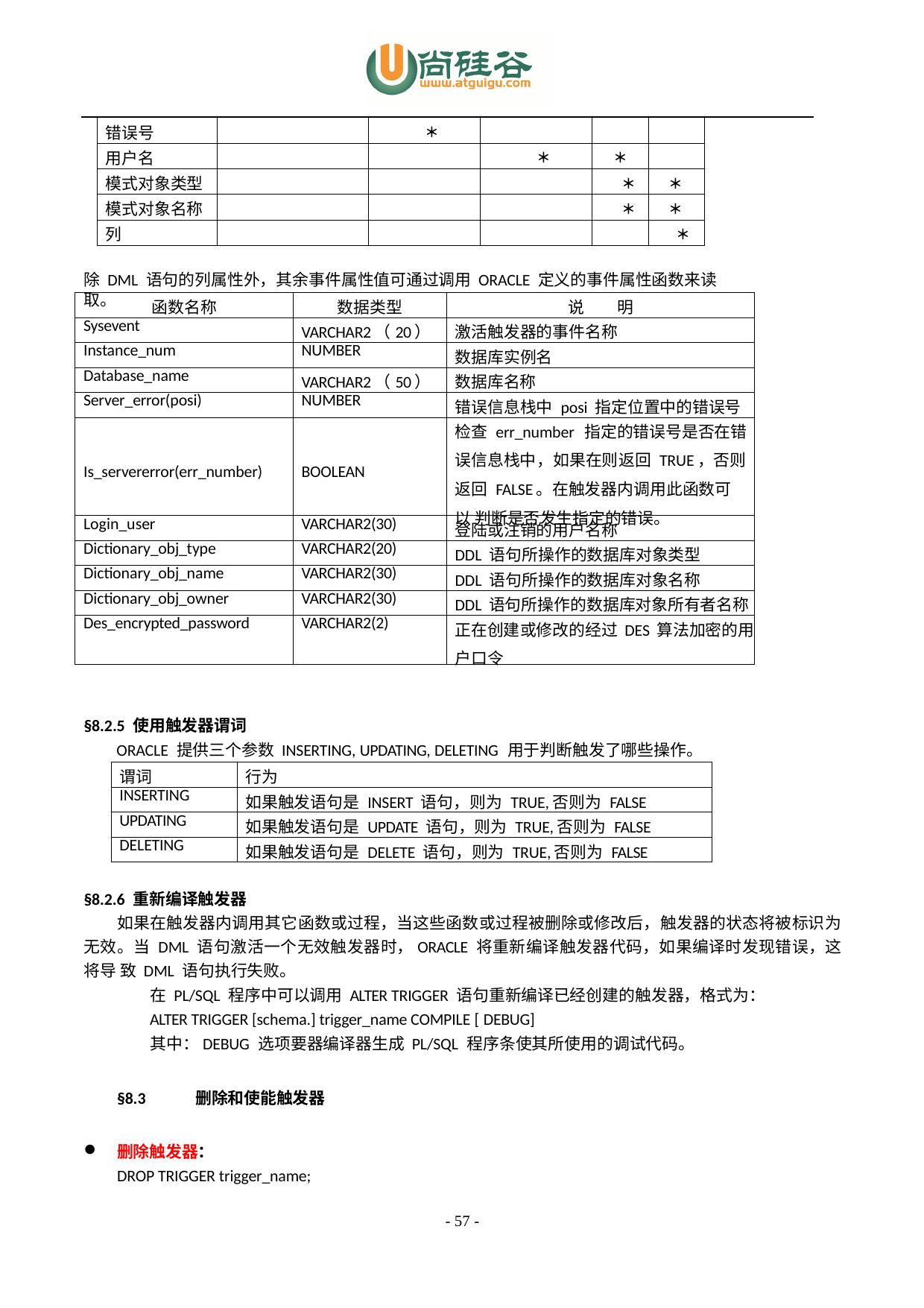

|  | 错误号 |  | ＊ |  |  |  |  |
| --- | --- | --- | --- | --- | --- | --- | --- |
|  | 用户名 |  |  | ＊ | ＊ |  |  |
|  | 模式对象类型 |  |  |  | ＊ | ＊ |  |
|  | 模式对象名称 |  |  |  | ＊ | ＊ |  |
|  | 列 |  |  |  |  | ＊ |  |

除 DML 语句的列属性外，其余事件属性值可通过调用 ORACLE 定义的事件属性函数来读取。
| 函数名称 | 数据类型 | 说 明 |
| --- | --- | --- |
| Sysevent | VARCHAR2（20） | 激活触发器的事件名称 |
| Instance\_num | NUMBER | 数据库实例名 |
| Database\_name | VARCHAR2（50） | 数据库名称 |
| Server\_error(posi) | NUMBER | 错误信息栈中 posi 指定位置中的错误号 |
| Is\_servererror(err\_number) | BOOLEAN | 检查 err\_number 指定的错误号是否在错 误信息栈中，如果在则返回 TRUE，否则 返回 FALSE。在触发器内调用此函数可以 判断是否发生指定的错误。 |
| Login\_user | VARCHAR2(30) | 登陆或注销的用户名称 |
| Dictionary\_obj\_type | VARCHAR2(20) | DDL 语句所操作的数据库对象类型 |
| Dictionary\_obj\_name | VARCHAR2(30) | DDL 语句所操作的数据库对象名称 |
| Dictionary\_obj\_owner | VARCHAR2(30) | DDL 语句所操作的数据库对象所有者名称 |
| Des\_encrypted\_password | VARCHAR2(2) | 正在创建或修改的经过DES 算法加密的用 户口令 |
§8.2.5 使用触发器谓词
ORACLE 提供三个参数 INSERTING, UPDATING, DELETING 用于判断触发了哪些操作。
| 谓词 | 行为 |
| --- | --- |
| INSERTING | 如果触发语句是 INSERT 语句，则为 TRUE,否则为FALSE |
| UPDATING | 如果触发语句是 UPDATE 语句，则为 TRUE,否则为FALSE |
| DELETING | 如果触发语句是 DELETE 语句，则为 TRUE,否则为 FALSE |
§8.2.6 重新编译触发器
如果在触发器内调用其它函数或过程，当这些函数或过程被删除或修改后，触发器的状态将被标识为 无效。当 DML 语句激活一个无效触发器时，ORACLE 将重新编译触发器代码，如果编译时发现错误，这将导 致 DML 语句执行失败。
在 PL/SQL 程序中可以调用 ALTER TRIGGER 语句重新编译已经创建的触发器，格式为：
ALTER TRIGGER [schema.] trigger_name COMPILE [ DEBUG]
其中：DEBUG 选项要器编译器生成 PL/SQL 程序条使其所使用的调试代码。

§8.3	删除和使能触发器

删除触发器：
DROP TRIGGER trigger_name;
- 57 -